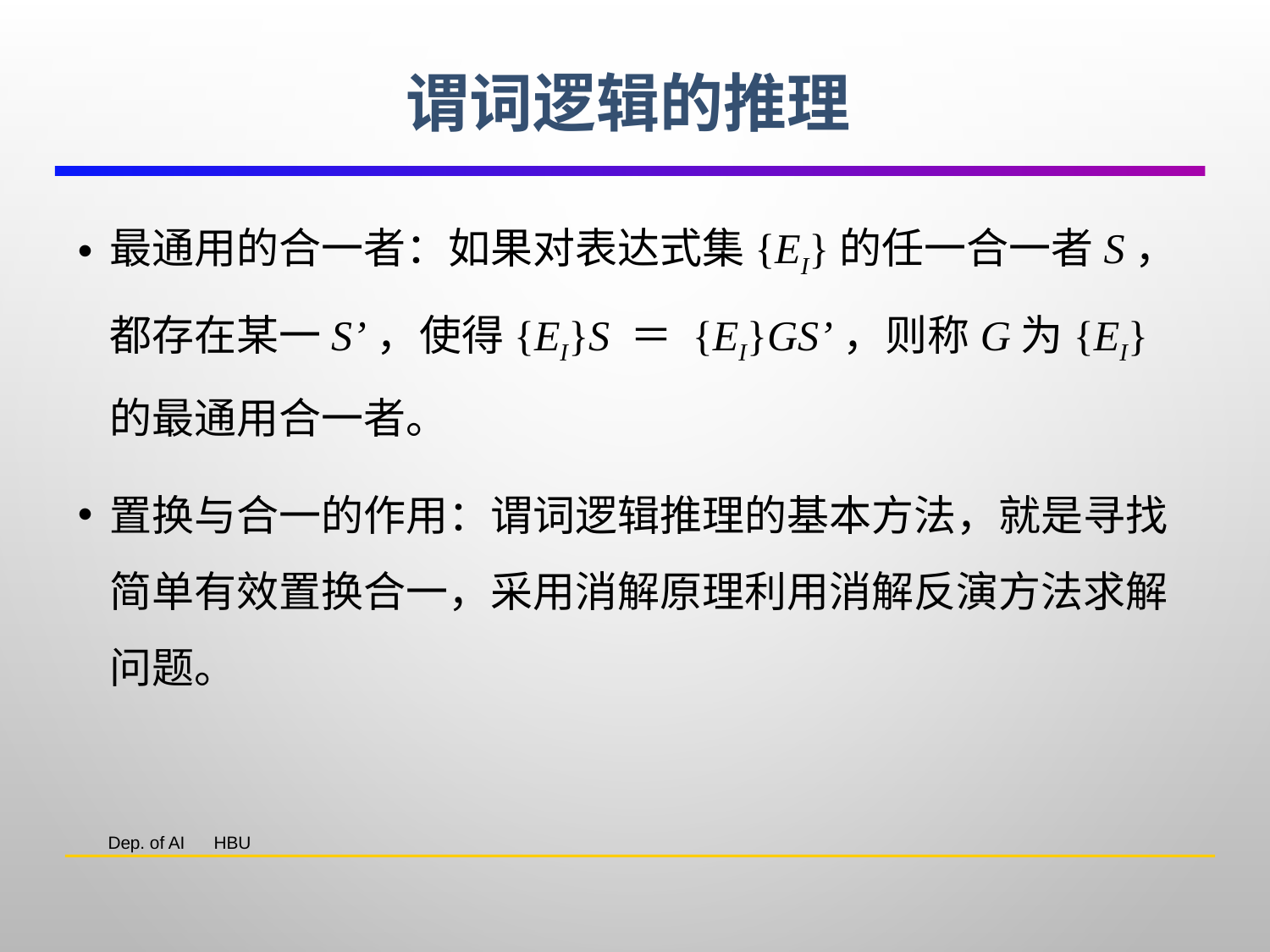

# 谓词逻辑的推理
最通用的合一者：如果对表达式集{Ei}的任一合一者s，都存在某一s’，使得{Ei}s ＝ {Ei}gs’，则称g为{Ei}的最通用合一者。
置换与合一的作用：谓词逻辑推理的基本方法，就是寻找简单有效置换合一，采用消解原理利用消解反演方法求解问题。

Dep. of AI      HBU

24